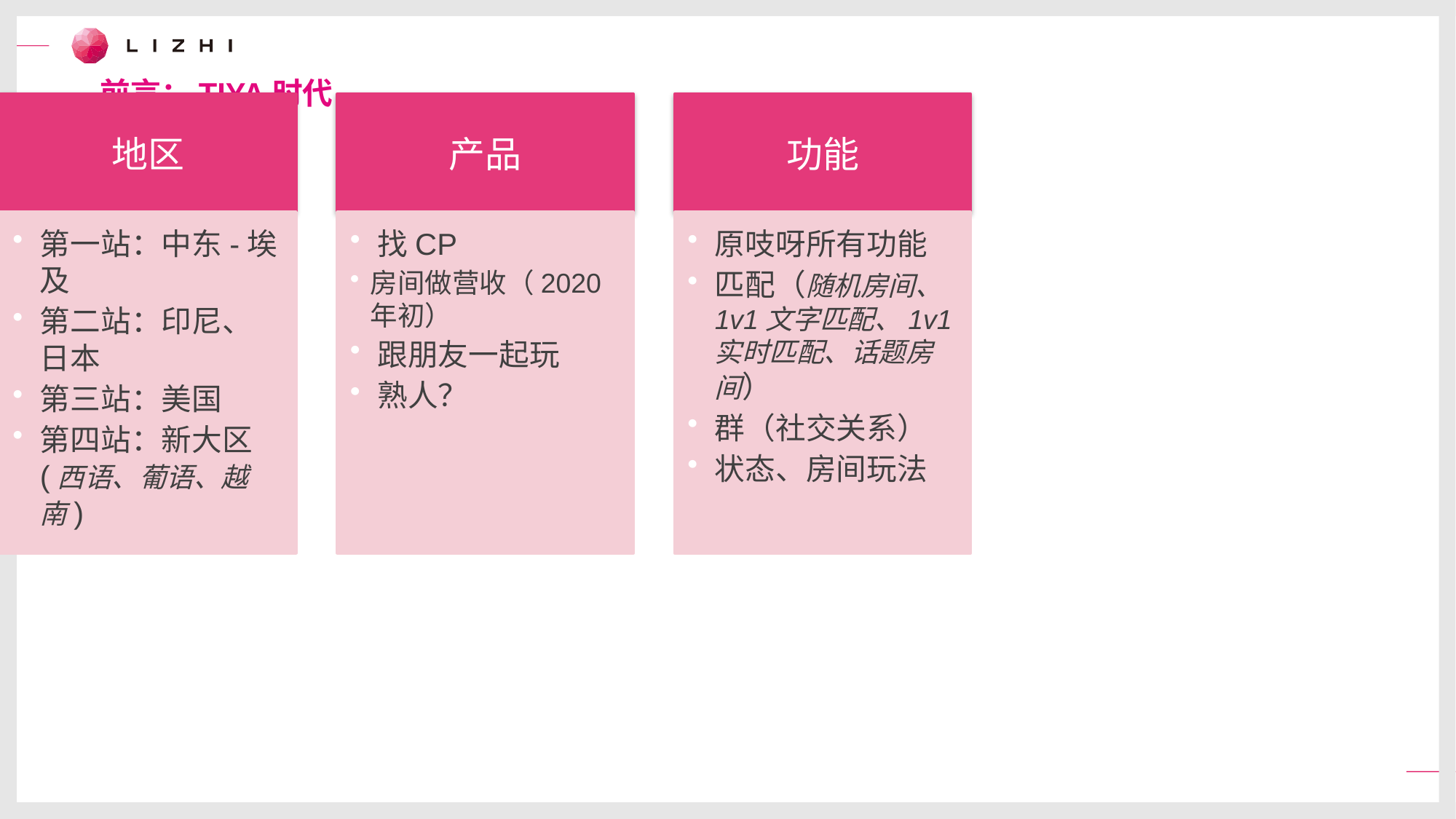

前言：TIYA时代
地区
第一站：中东-埃及
第二站：印尼、日本
第三站：美国
第四站：新大区(西语、葡语、越南)
产品
找CP
房间做营收（2020年初）
跟朋友一起玩
熟人？

功能
原吱呀所有功能
匹配（随机房间、1v1文字匹配、1v1实时匹配、话题房间）
群（社交关系）
状态、房间玩法